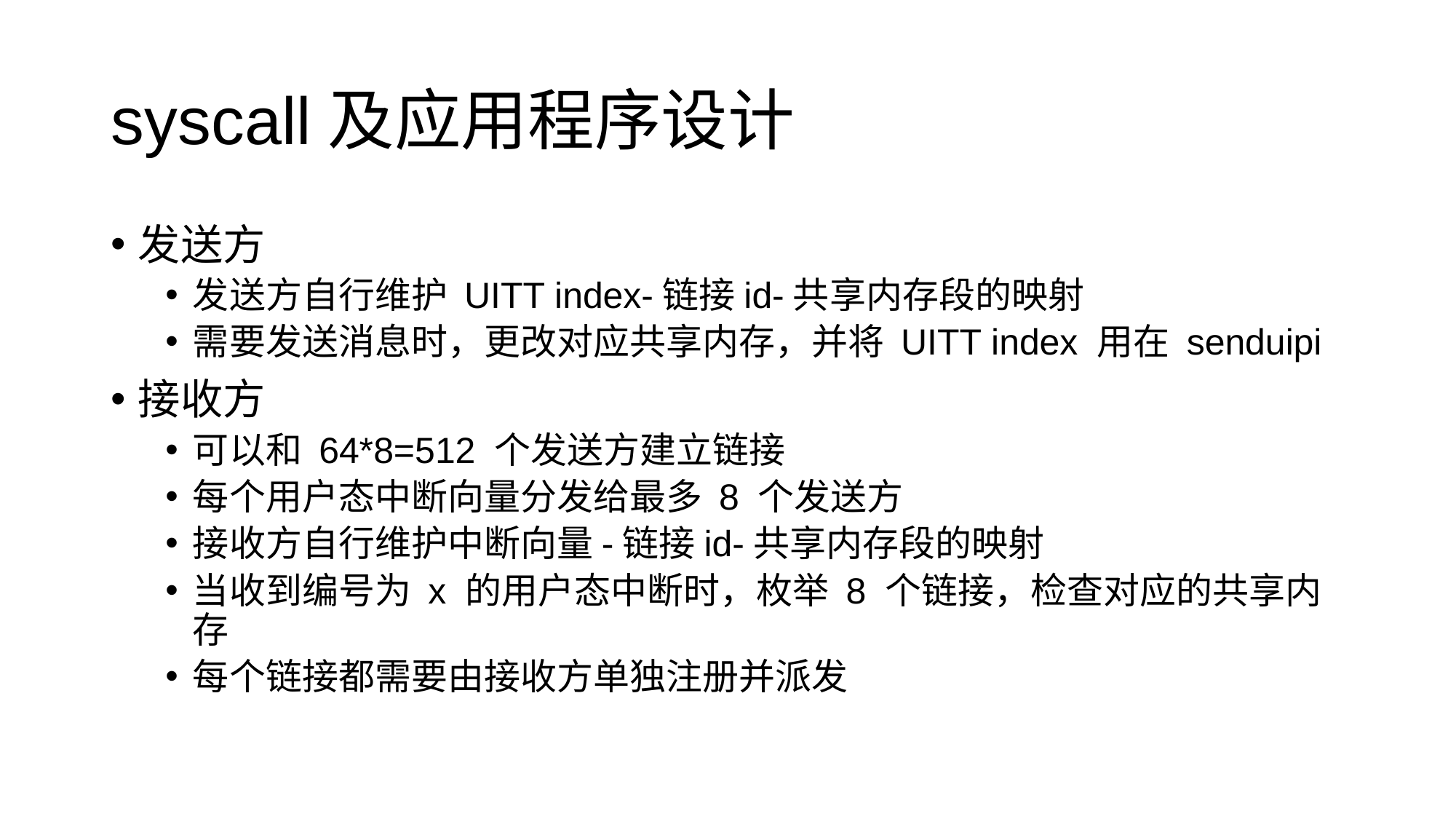

# syscall及应用程序设计
发送方
发送方自行维护 UITT index-链接id-共享内存段的映射
需要发送消息时，更改对应共享内存，并将 UITT index 用在 senduipi
接收方
可以和 64*8=512 个发送方建立链接
每个用户态中断向量分发给最多 8 个发送方
接收方自行维护中断向量-链接id-共享内存段的映射
当收到编号为 x 的用户态中断时，枚举 8 个链接，检查对应的共享内存
每个链接都需要由接收方单独注册并派发